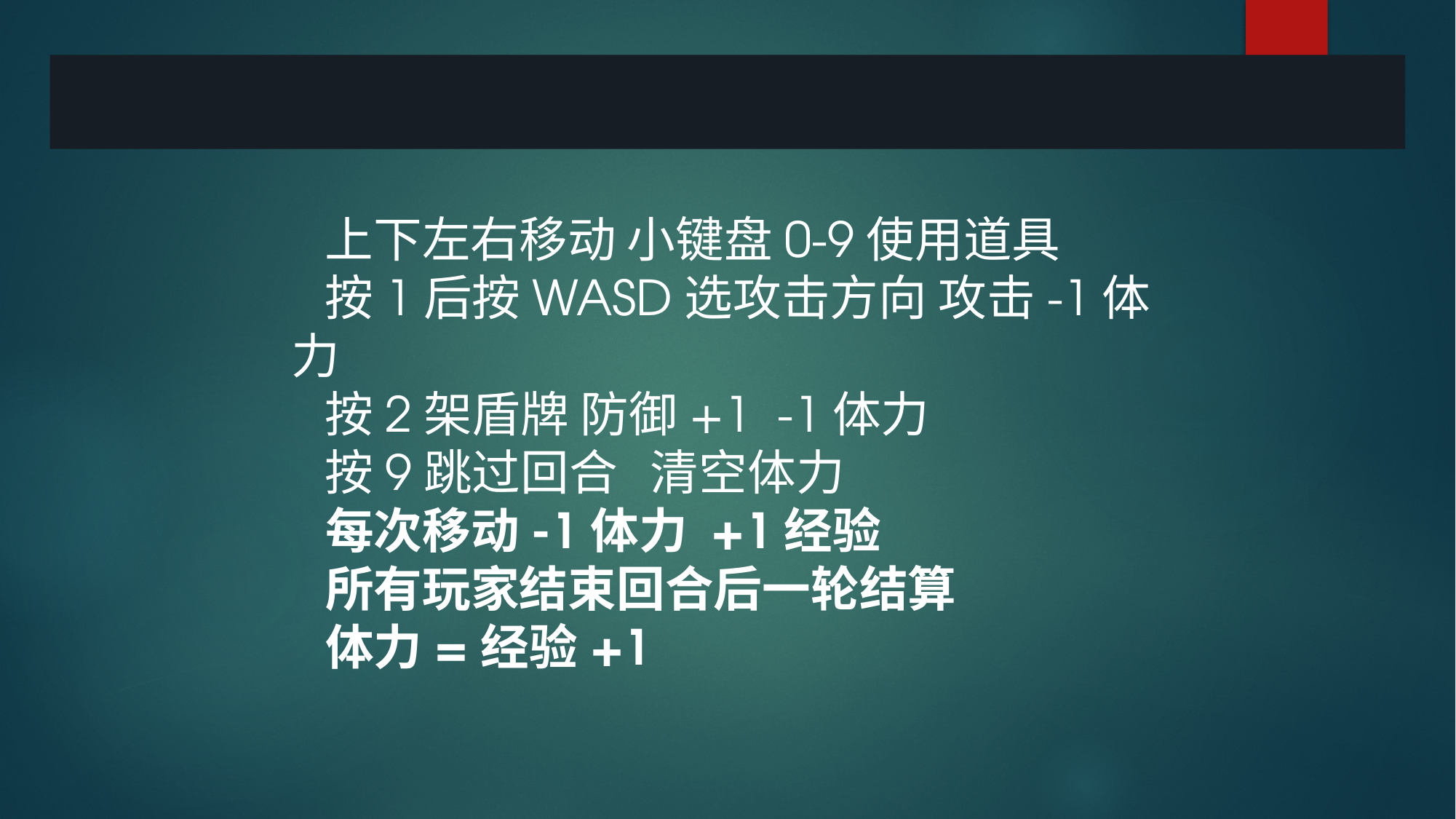

上下左右移动 小键盘0-9使用道具
  按1后按WASD选攻击方向 攻击-1体力
  按2架盾牌 防御+1  -1体力
  按9跳过回合   清空体力
  每次移动-1体力 +1经验
  所有玩家结束回合后一轮结算
  体力=经验+1